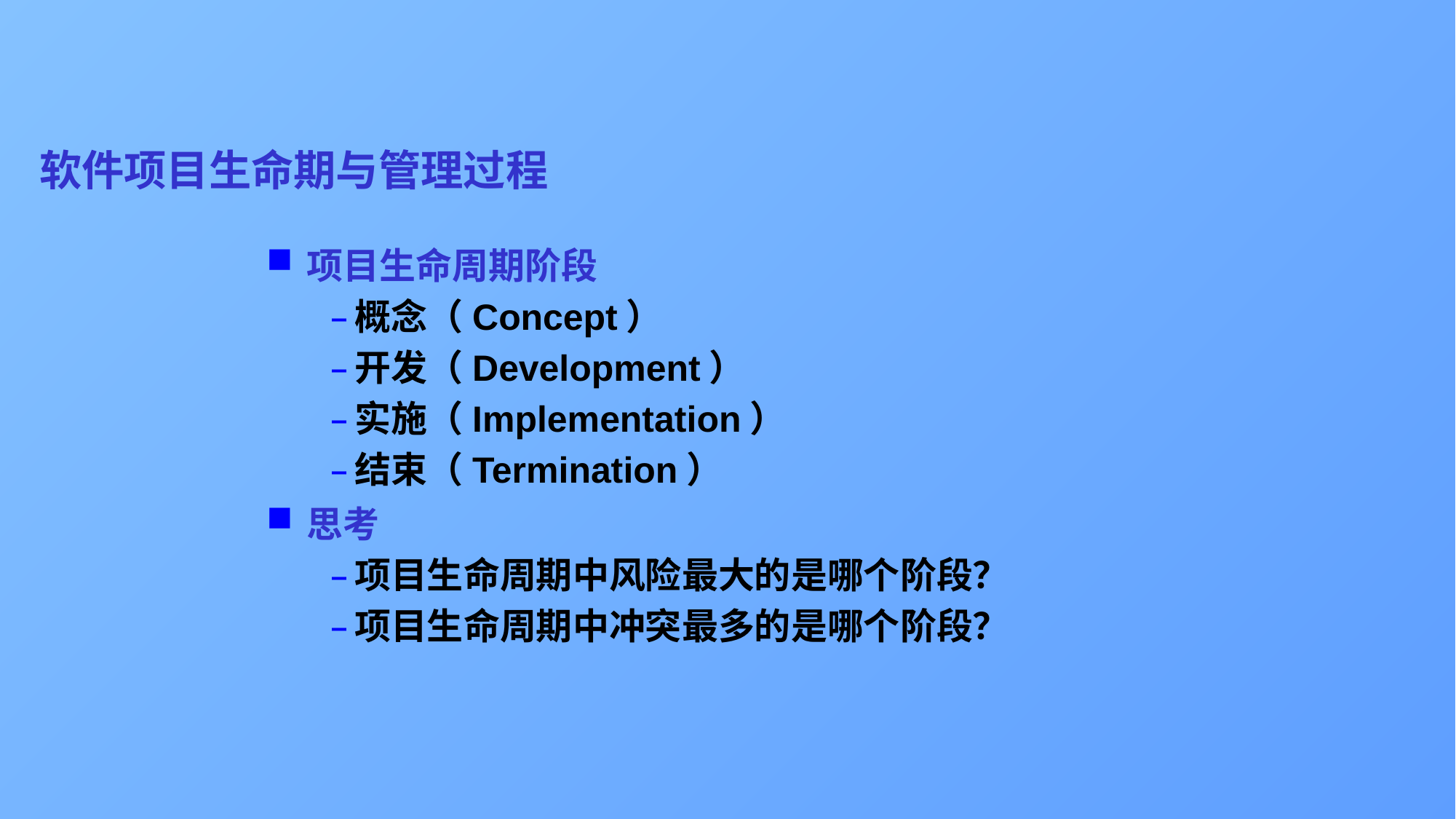

# 软件项目生命期与管理过程
项目生命周期阶段
概念（Concept）
开发（Development）
实施（Implementation）
结束（Termination）
思考
项目生命周期中风险最大的是哪个阶段？
项目生命周期中冲突最多的是哪个阶段？